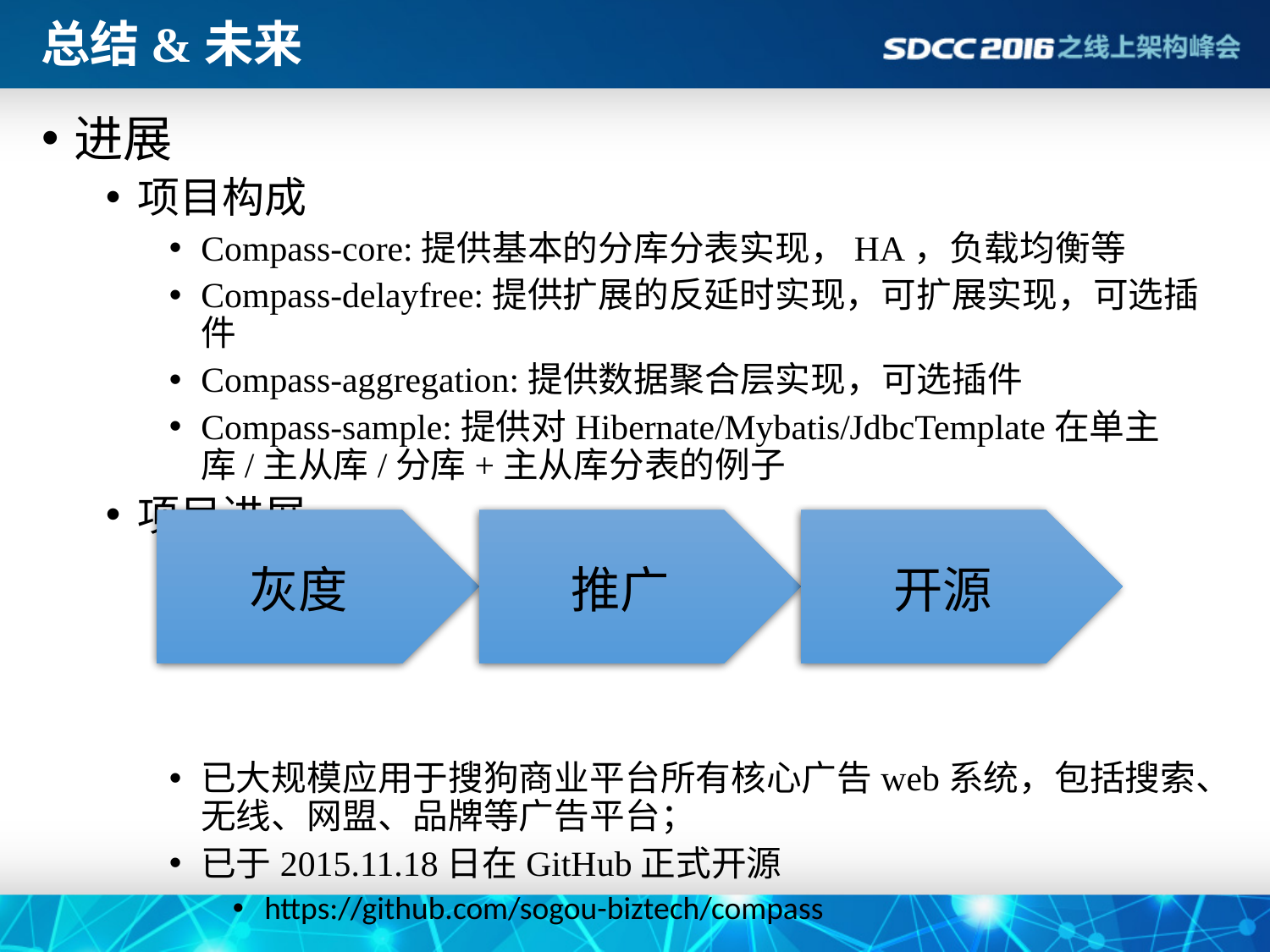

# 总结&未来
进展
项目构成
Compass-core:提供基本的分库分表实现，HA，负载均衡等
Compass-delayfree:提供扩展的反延时实现，可扩展实现，可选插件
Compass-aggregation:提供数据聚合层实现，可选插件
Compass-sample:提供对Hibernate/Mybatis/JdbcTemplate在单主库/主从库/分库+主从库分表的例子
项目进展

已大规模应用于搜狗商业平台所有核心广告web系统，包括搜索、无线、网盟、品牌等广告平台；
已于2015.11.18日在GitHub正式开源
https://github.com/sogou-biztech/compass
灰度
推广
开源